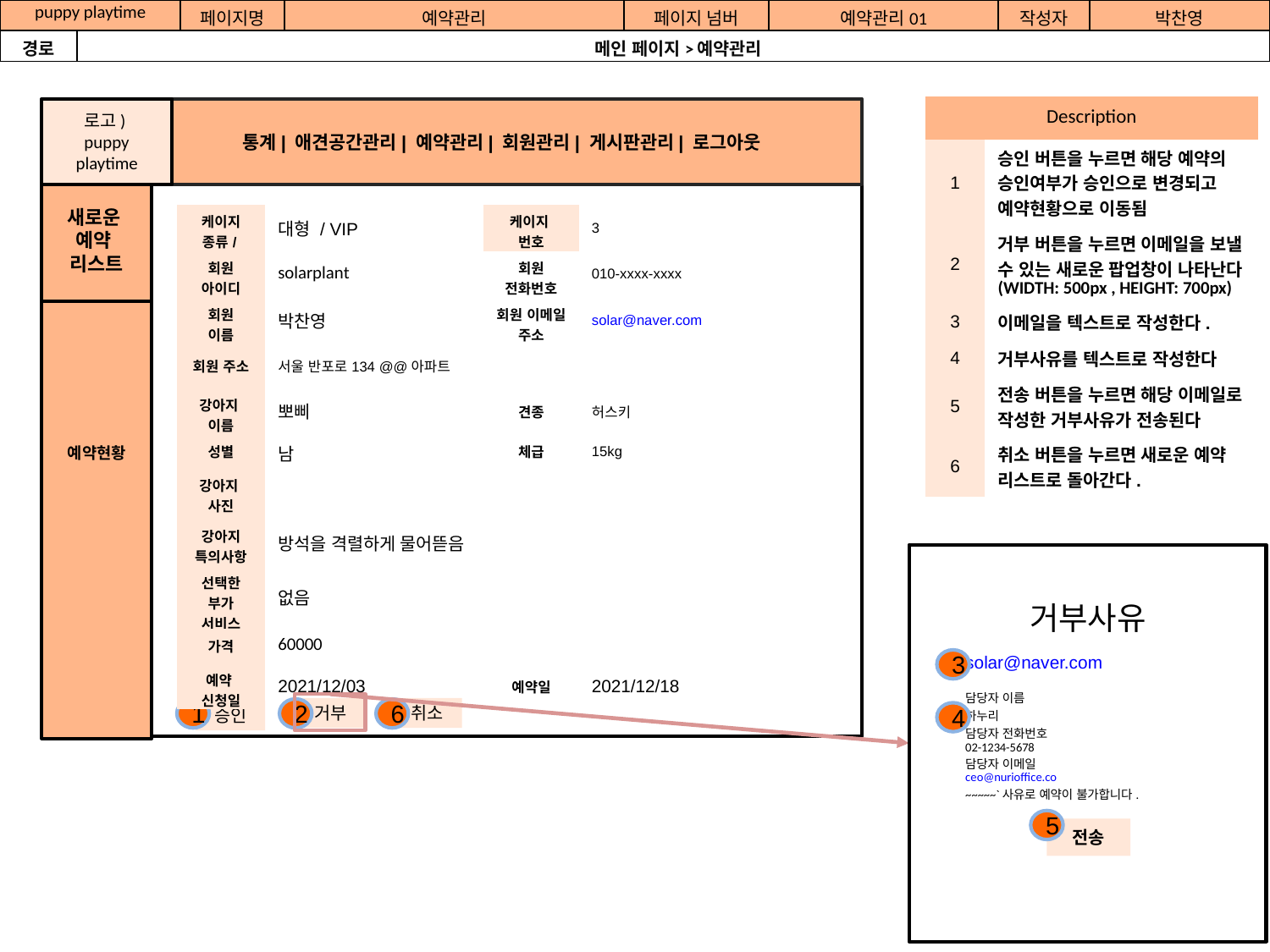

| puppy playtime |  | 페이지명 | 예약관리 | 페이지 넘버 | 예약관리01 | 작성자 | 박찬영 |
| --- | --- | --- | --- | --- | --- | --- | --- |
| 경로 | 메인 페이지>예약관리 |  |  |  |  |  |  |

| Description |  |
| --- | --- |
| 1 | 승인 버튼을 누르면 해당 예약의 승인여부가 승인으로 변경되고 예약현황으로 이동됨 |
| 2 | 거부 버튼을 누르면 이메일을 보낼 수 있는 새로운 팝업창이 나타난다 (WIDTH: 500px , HEIGHT: 700px) |
| 3 | 이메일을 텍스트로 작성한다. |
| 4 | 거부사유를 텍스트로 작성한다 |
| 5 | 전송 버튼을 누르면 해당 이메일로 작성한 거부사유가 전송된다 |
| 6 | 취소 버튼을 누르면 새로운 예약 리스트로 돌아간다. |
로고)
puppy
playtime
통계| 애견공간관리| 예약관리| 회원관리| 게시판관리| 로그아웃
새로운
예약
리스트

| 케이지 종류/유형 | 대형 / VIP | 케이지 번호 | 3 |
| --- | --- | --- | --- |
| 회원 아이디 | solarplant | 회원 전화번호 | 010-xxxx-xxxx |
| 회원 이름 | 박찬영 | 회원 이메일 주소 | solar@naver.com |
| 회원 주소 | 서울 반포로134 @@아파트 |  |  |
| 강아지 이름 | 뽀삐 | 견종 | 허스키 |
| 성별 | 남 | 체급 | 15kg |
| 강아지 사진 |  |  |  |
| 강아지 특의사항 | 방석을 격렬하게 물어뜯음 |  |  |
| 선택한 부가 서비스 | 없음 |  |  |
| 가격 | 60000 |  |  |
| 예약 신청일 | 2021/12/03 | 예약일 | 2021/12/18 |
예약현황

거부사유
| solar@naver.com |
| --- |
| 담당자 이름 하누리 담당자 전화번호 02-1234-5678 담당자 이메일 ceo@nurioffice.co ~~~~~`사유로 예약이 불가합니다. |
1
3

취소
거부
6
2
1
승인
4
5
전송